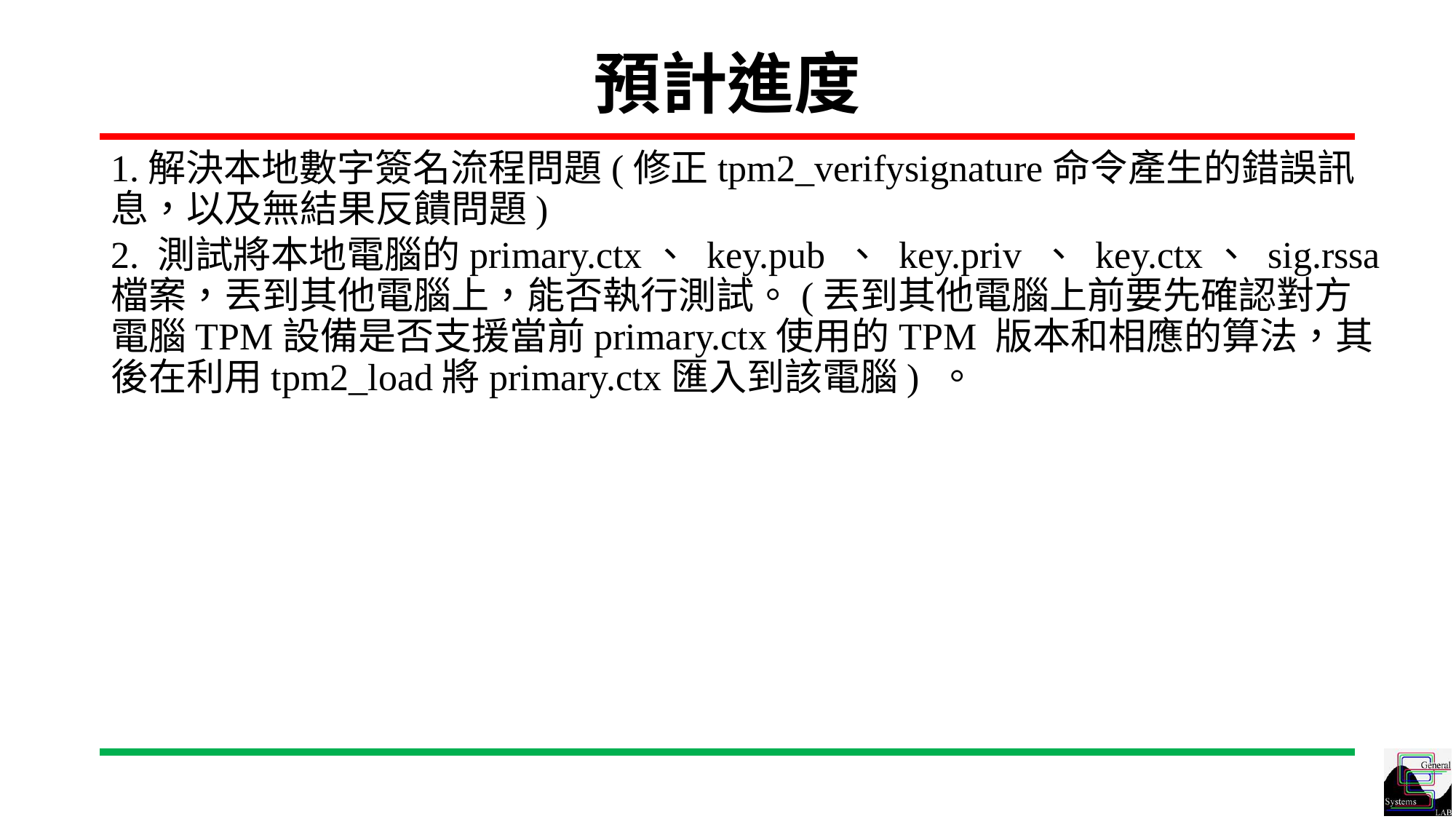

# 預計進度

1.解決本地數字簽名流程問題(修正tpm2_verifysignature命令產生的錯誤訊息，以及無結果反饋問題)
2. 測試將本地電腦的primary.ctx、 key.pub 、 key.priv 、 key.ctx、 sig.rssa檔案，丟到其他電腦上，能否執行測試。(丟到其他電腦上前要先確認對方電腦TPM設備是否支援當前primary.ctx使用的TPM 版本和相應的算法，其後在利用tpm2_load將primary.ctx匯入到該電腦) 。